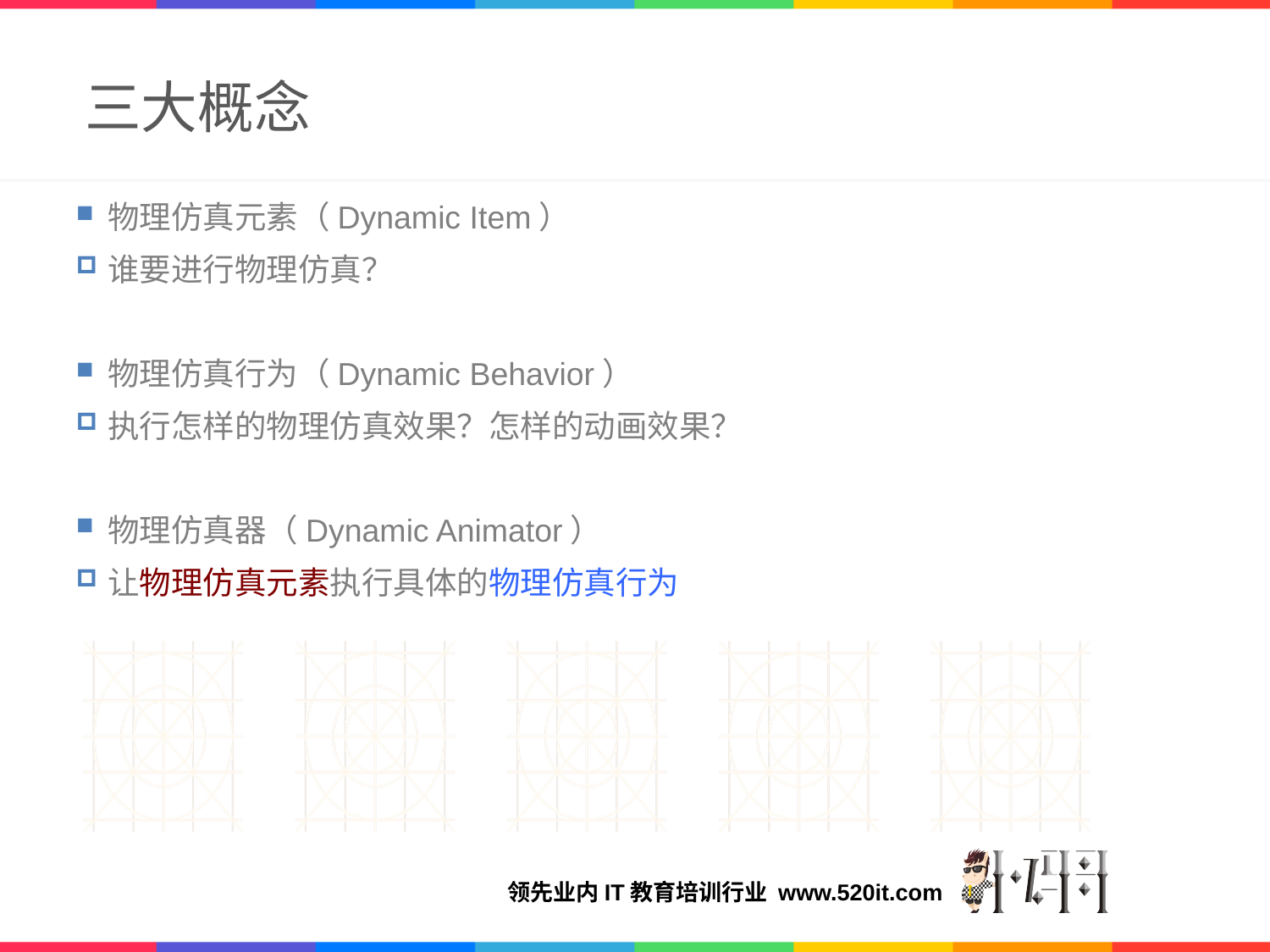

# 三大概念
物理仿真元素（Dynamic Item）
谁要进行物理仿真？

物理仿真行为（Dynamic Behavior）
执行怎样的物理仿真效果？怎样的动画效果？

物理仿真器（Dynamic Animator）
让物理仿真元素执行具体的物理仿真行为